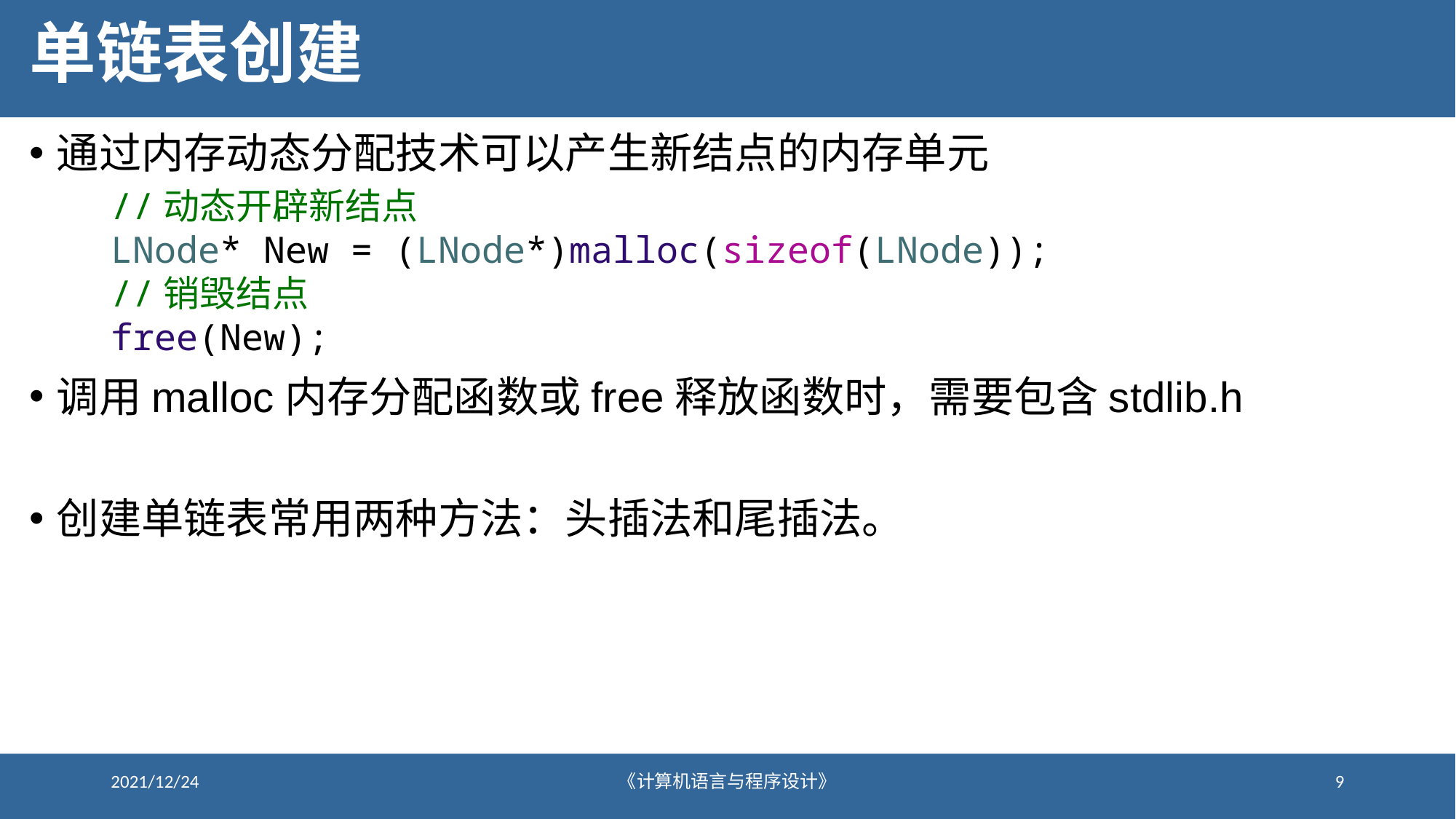

# 单链表创建
通过内存动态分配技术可以产生新结点的内存单元

调用malloc内存分配函数或free释放函数时，需要包含stdlib.h

创建单链表常用两种方法：头插法和尾插法。
//动态开辟新结点
LNode* New = (LNode*)malloc(sizeof(LNode));
//销毁结点
free(New);

2021/12/24
《计算机语言与程序设计》
9